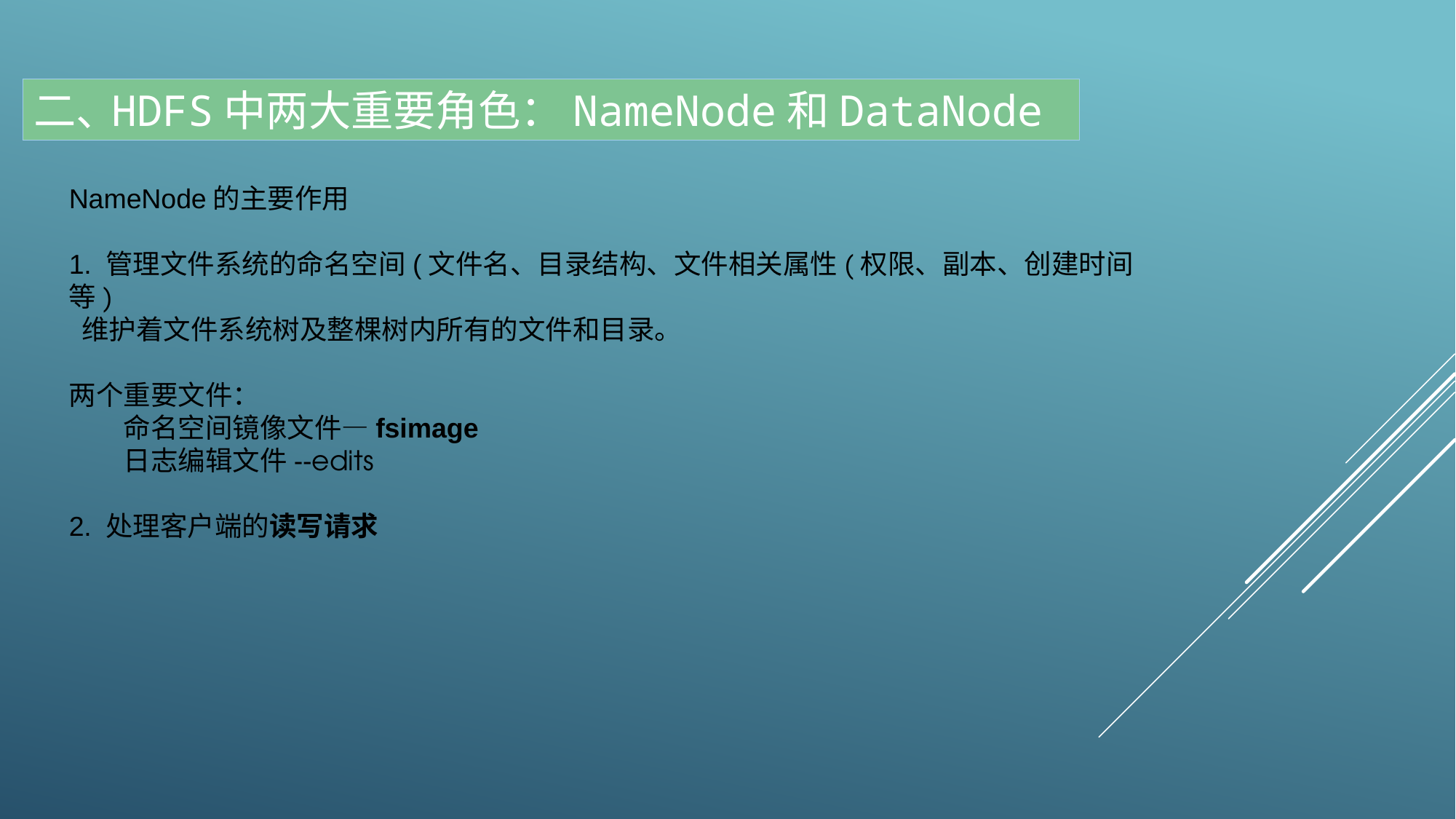

二、
HDFS中两大重要角色：NameNode和DataNode
NameNode的主要作用

1. 管理文件系统的命名空间(文件名、目录结构、文件相关属性(权限、副本、创建时间等)
 维护着文件系统树及整棵树内所有的文件和目录。

两个重要文件：
命名空间镜像文件—fsimage
日志编辑文件--edits

2. 处理客户端的读写请求